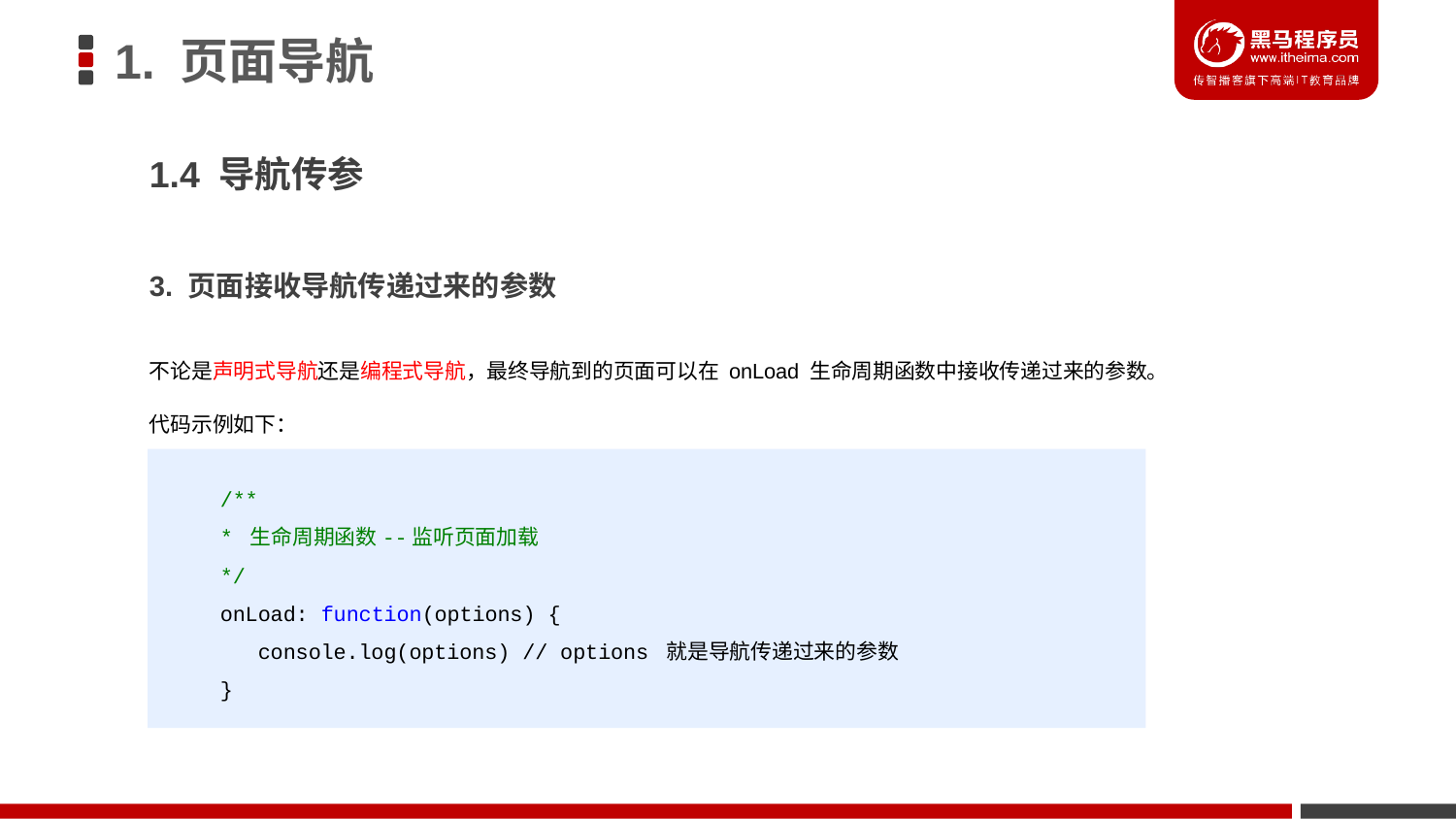

# 1. 页面导航
1.4 导航传参
3. 页面接收导航传递过来的参数
不论是声明式导航还是编程式导航，最终导航到的页面可以在 onLoad 生命周期函数中接收传递过来的参数。
代码示例如下：

/**
* 生命周期函数--监听页面加载
*/
onLoad: function(options) {
   console.log(options) // options 就是导航传递过来的参数
}